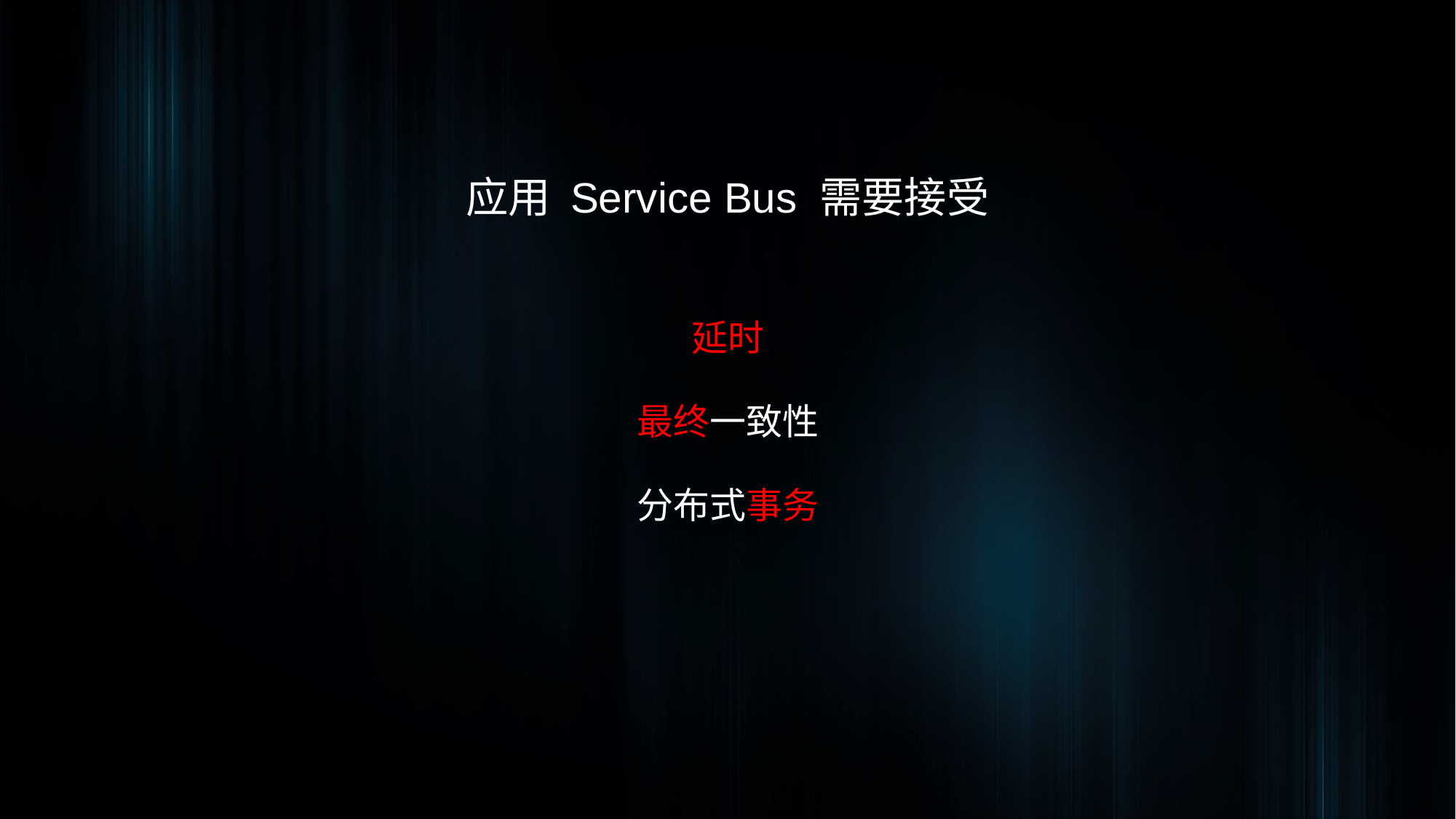

应用 Service Bus 需要接受
延时
最终一致性
分布式事务